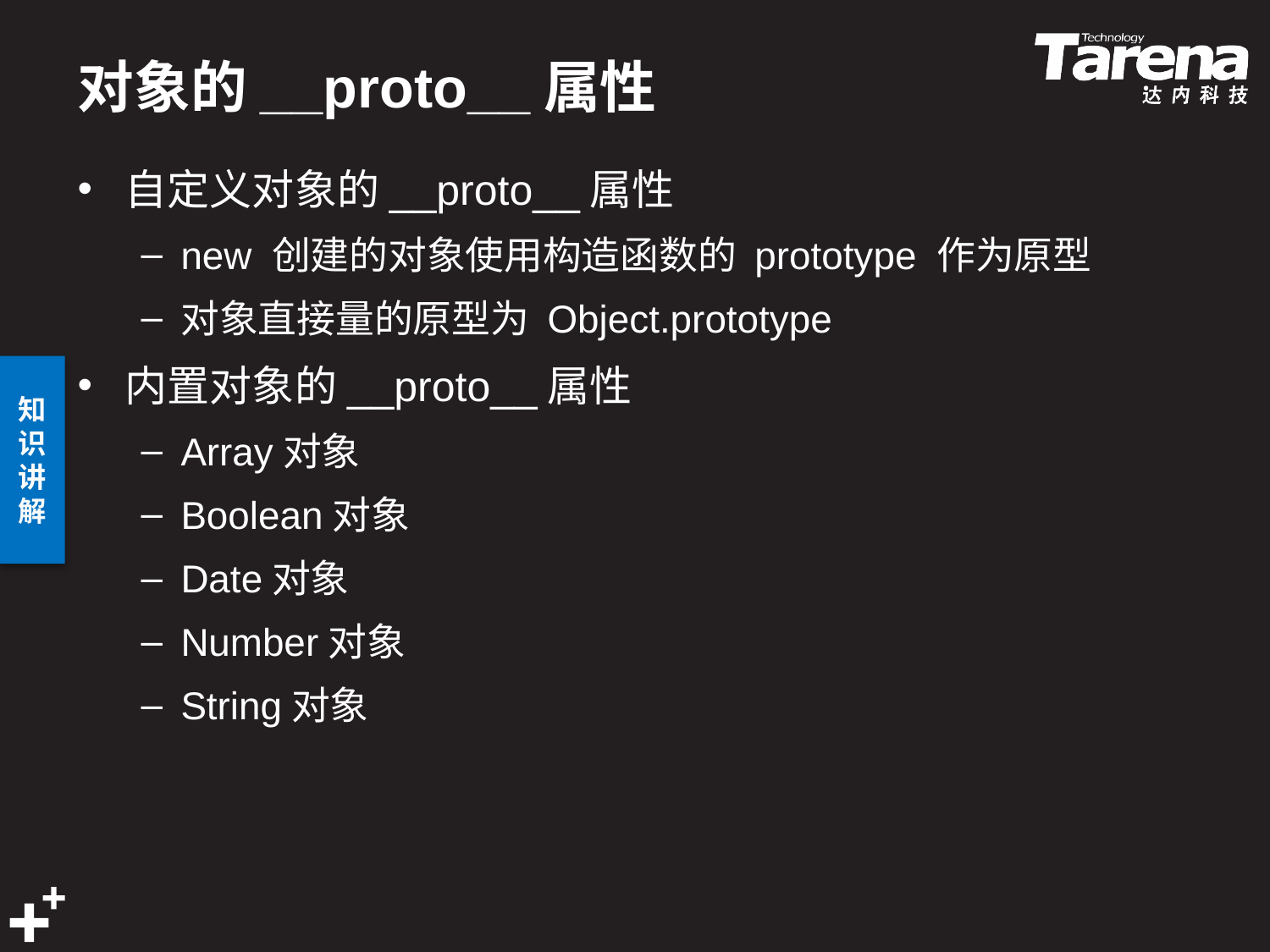

# 对象的__proto__属性
自定义对象的__proto__属性
new 创建的对象使用构造函数的 prototype 作为原型
对象直接量的原型为 Object.prototype
内置对象的__proto__属性
Array对象
Boolean对象
Date对象
Number对象
String对象